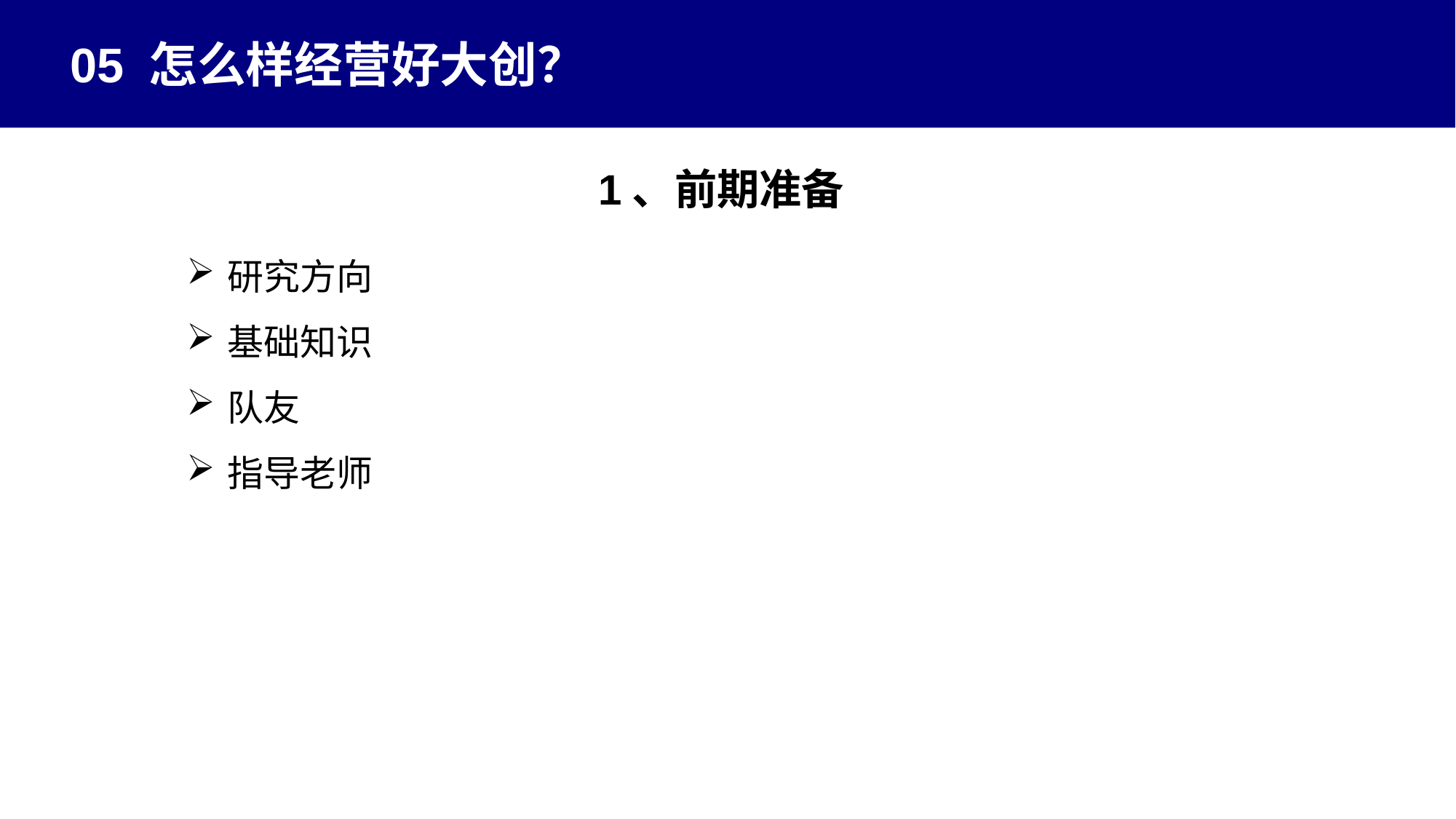

05 怎么样经营好大创？
1、前期准备
研究方向
基础知识
队友
指导老师
15